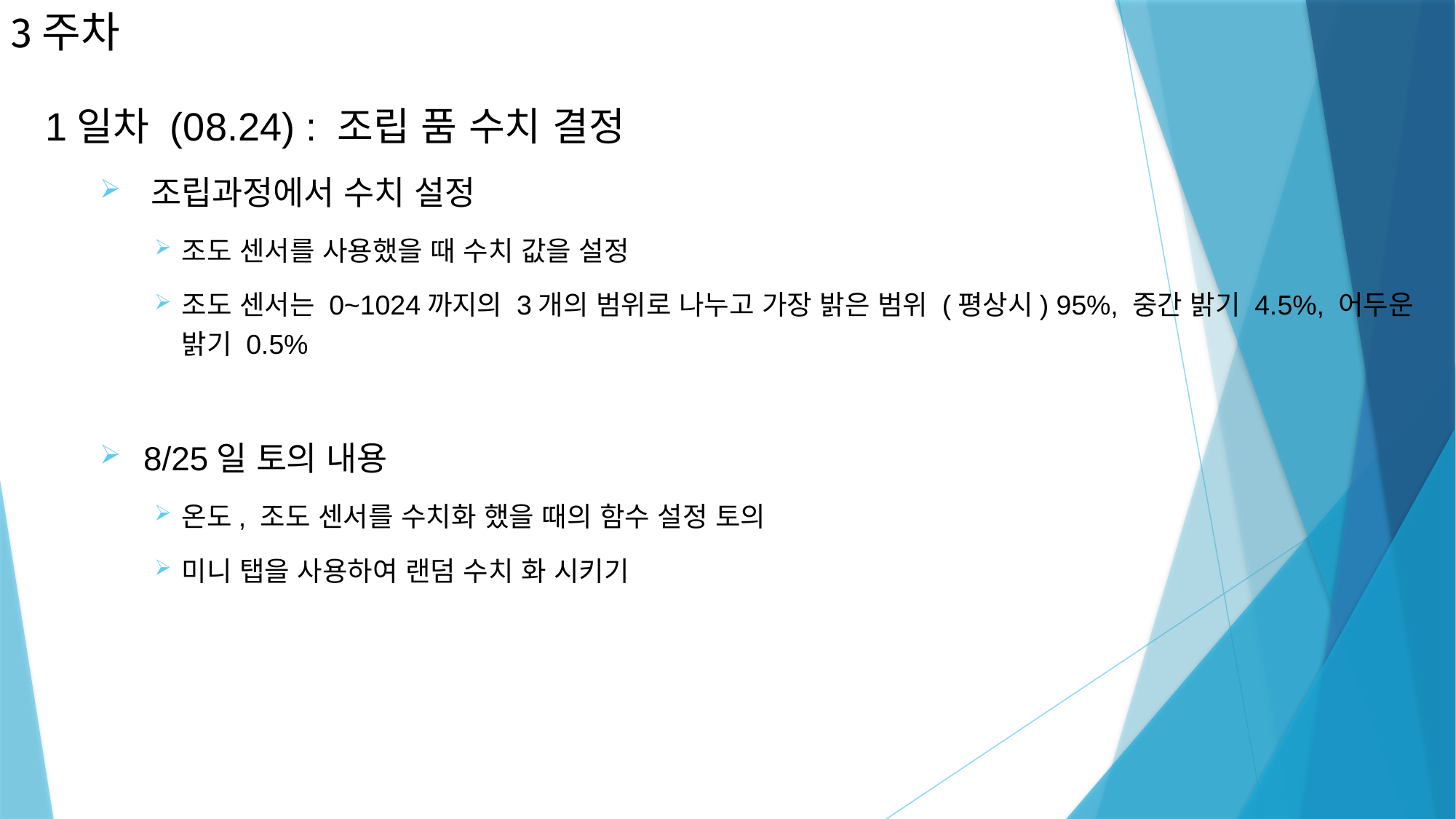

# 3주차
1일차 (08.24) : 조립 품 수치 결정
 조립과정에서 수치 설정
조도 센서를 사용했을 때 수치 값을 설정
조도 센서는 0~1024까지의 3개의 범위로 나누고 가장 밝은 범위 (평상시) 95%, 중간 밝기 4.5%, 어두운 밝기 0.5%

 8/25일 토의 내용
온도, 조도 센서를 수치화 했을 때의 함수 설정 토의
미니 탭을 사용하여 랜덤 수치 화 시키기